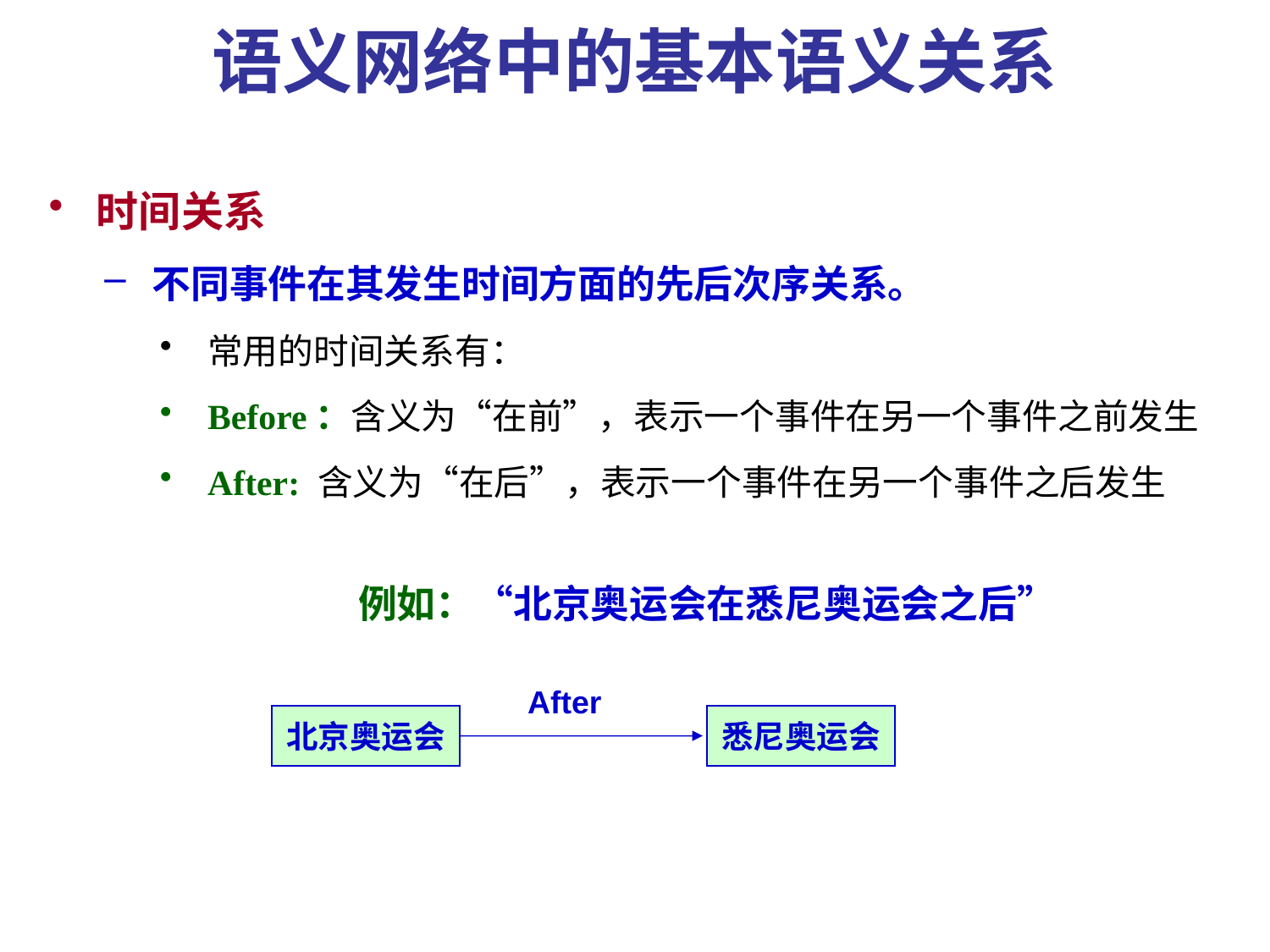

# 语义网络中的基本语义关系
时间关系
不同事件在其发生时间方面的先后次序关系。
常用的时间关系有：
Before：含义为“在前”，表示一个事件在另一个事件之前发生
After: 含义为“在后”，表示一个事件在另一个事件之后发生

		例如：“北京奥运会在悉尼奥运会之后”
After
北京奥运会
悉尼奥运会